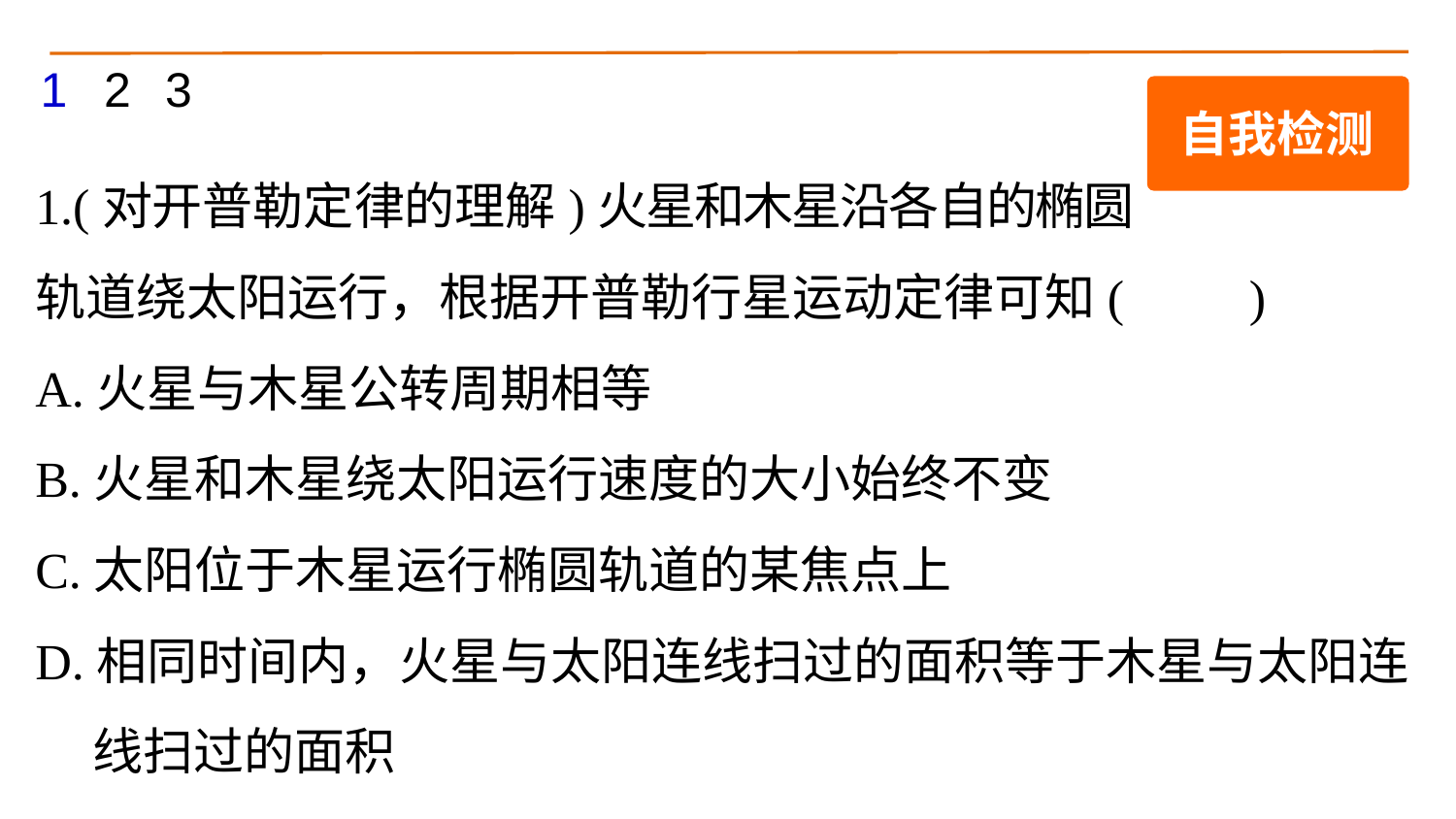

1
2
3

自我检测
1.(对开普勒定律的理解)火星和木星沿各自的椭圆
轨道绕太阳运行，根据开普勒行星运动定律可知(　　)
A.火星与木星公转周期相等
B.火星和木星绕太阳运行速度的大小始终不变
C.太阳位于木星运行椭圆轨道的某焦点上
D.相同时间内，火星与太阳连线扫过的面积等于木星与太阳连
    线扫过的面积